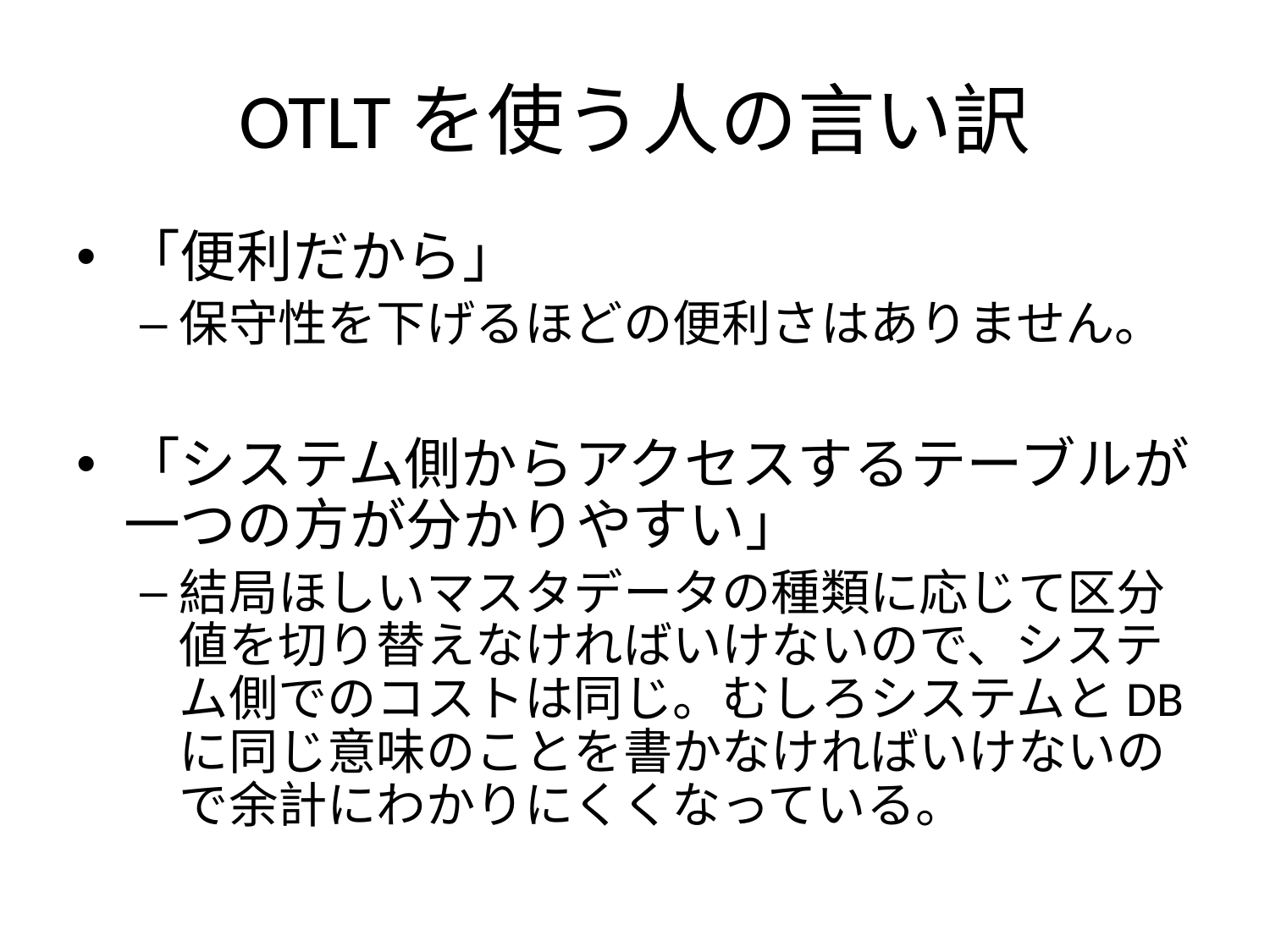

# OTLTを使う人の言い訳
「便利だから」
保守性を下げるほどの便利さはありません。

「システム側からアクセスするテーブルが一つの方が分かりやすい」
結局ほしいマスタデータの種類に応じて区分値を切り替えなければいけないので、システム側でのコストは同じ。むしろシステムとDBに同じ意味のことを書かなければいけないので余計にわかりにくくなっている。